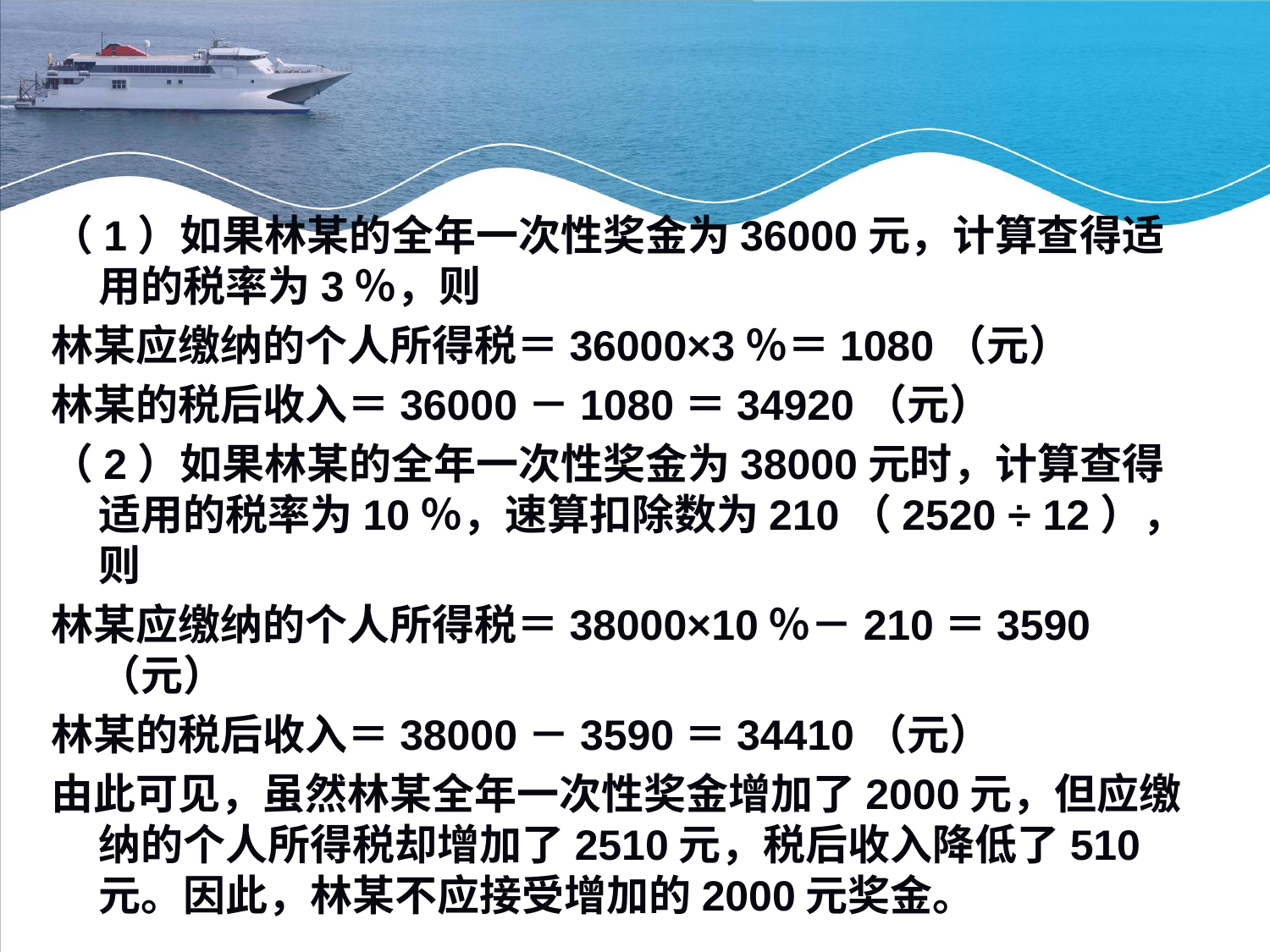

（1）如果林某的全年一次性奖金为36000元，计算查得适用的税率为3％，则
林某应缴纳的个人所得税＝36000×3％＝1080（元）
林某的税后收入＝36000－1080＝34920（元）
（2）如果林某的全年一次性奖金为38000元时，计算查得适用的税率为10％，速算扣除数为210（2520 ÷ 12），则
林某应缴纳的个人所得税＝38000×10％－210＝3590（元）
林某的税后收入＝38000－3590＝34410（元）
由此可见，虽然林某全年一次性奖金增加了2000元，但应缴纳的个人所得税却增加了2510元，税后收入降低了510元。因此，林某不应接受增加的2000元奖金。